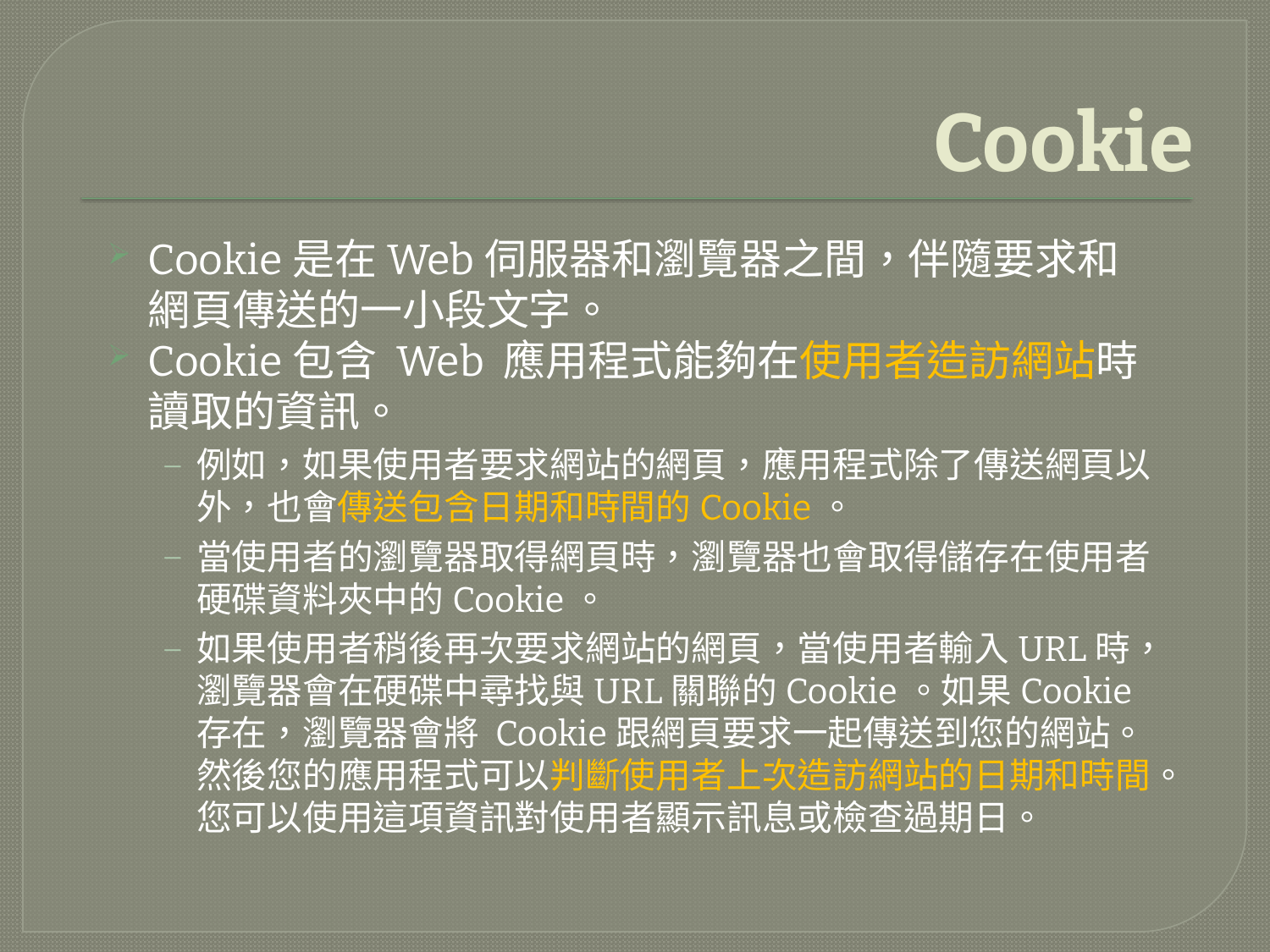

# Cookie
Cookie是在Web伺服器和瀏覽器之間，伴隨要求和網頁傳送的一小段文字。
Cookie包含 Web 應用程式能夠在使用者造訪網站時讀取的資訊。
例如，如果使用者要求網站的網頁，應用程式除了傳送網頁以外，也會傳送包含日期和時間的Cookie。
當使用者的瀏覽器取得網頁時，瀏覽器也會取得儲存在使用者硬碟資料夾中的Cookie。
如果使用者稍後再次要求網站的網頁，當使用者輸入URL時，瀏覽器會在硬碟中尋找與URL關聯的Cookie。如果Cookie存在，瀏覽器會將 Cookie跟網頁要求一起傳送到您的網站。然後您的應用程式可以判斷使用者上次造訪網站的日期和時間。您可以使用這項資訊對使用者顯示訊息或檢查過期日。